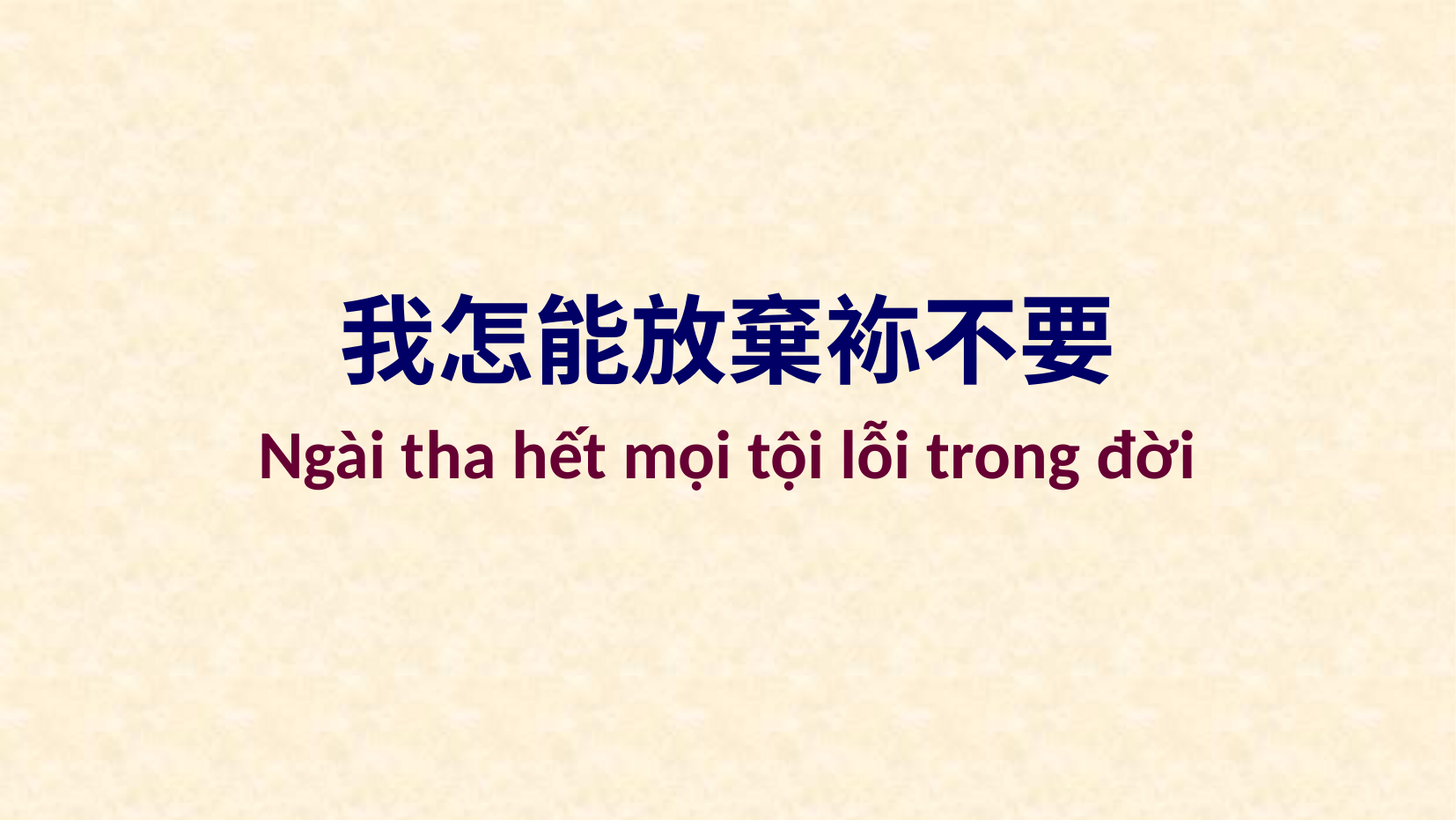

我怎能放棄袮不要
Ngài tha hết mọi tội lỗi trong đời